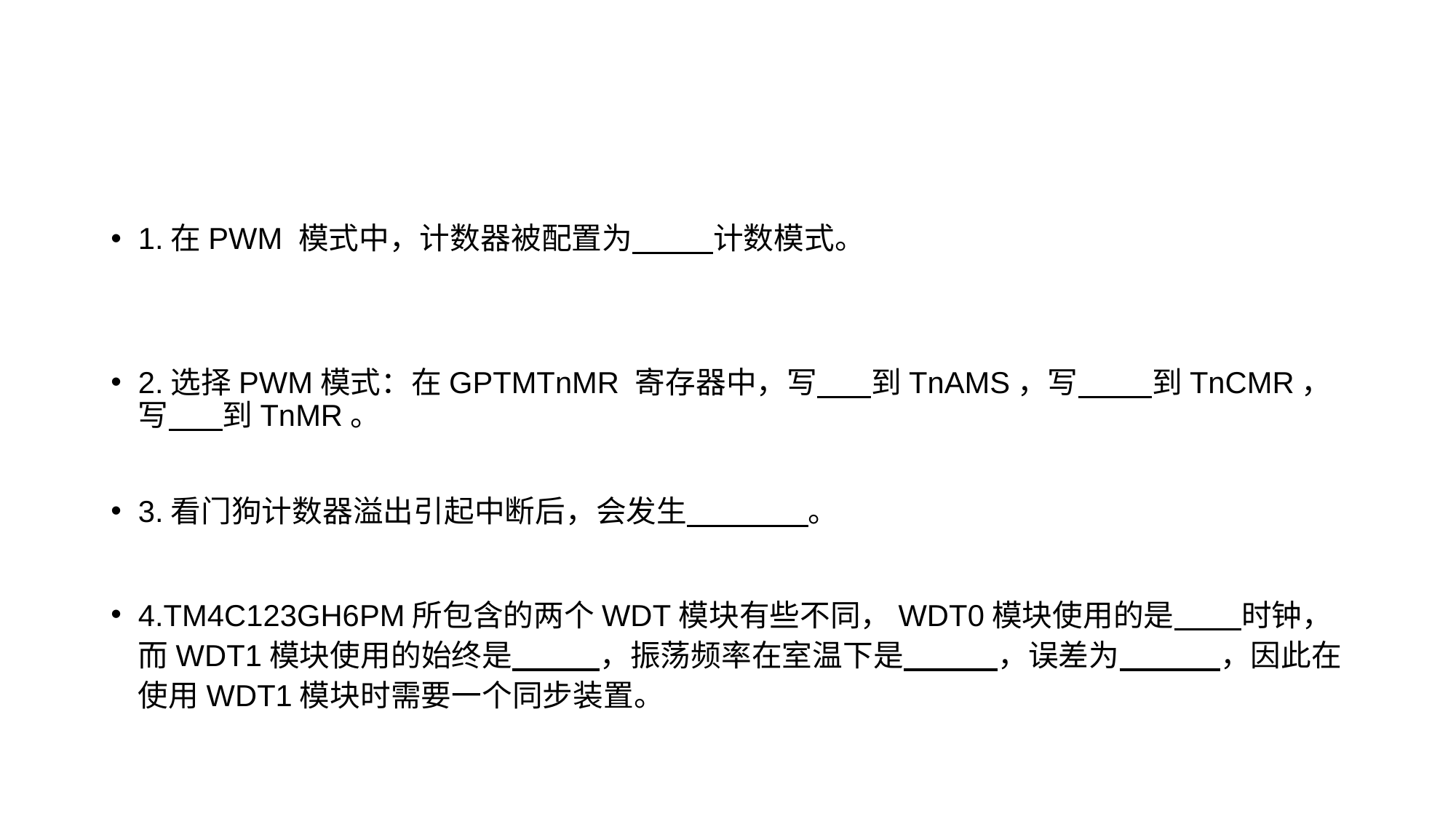

#
1.在PWM 模式中，计数器被配置为            计数模式。

2.选择PWM模式：在GPTMTnMR 寄存器中，写        到TnAMS，写           到TnCMR，写        到TnMR。

3.看门狗计数器溢出引起中断后，会发生                  。

4.TM4C123GH6PM所包含的两个WDT模块有些不同，WDT0模块使用的是          时钟，而WDT1模块使用的始终是             ，振荡频率在室温下是              ，误差为               ，因此在使用WDT1模块时需要一个同步装置。